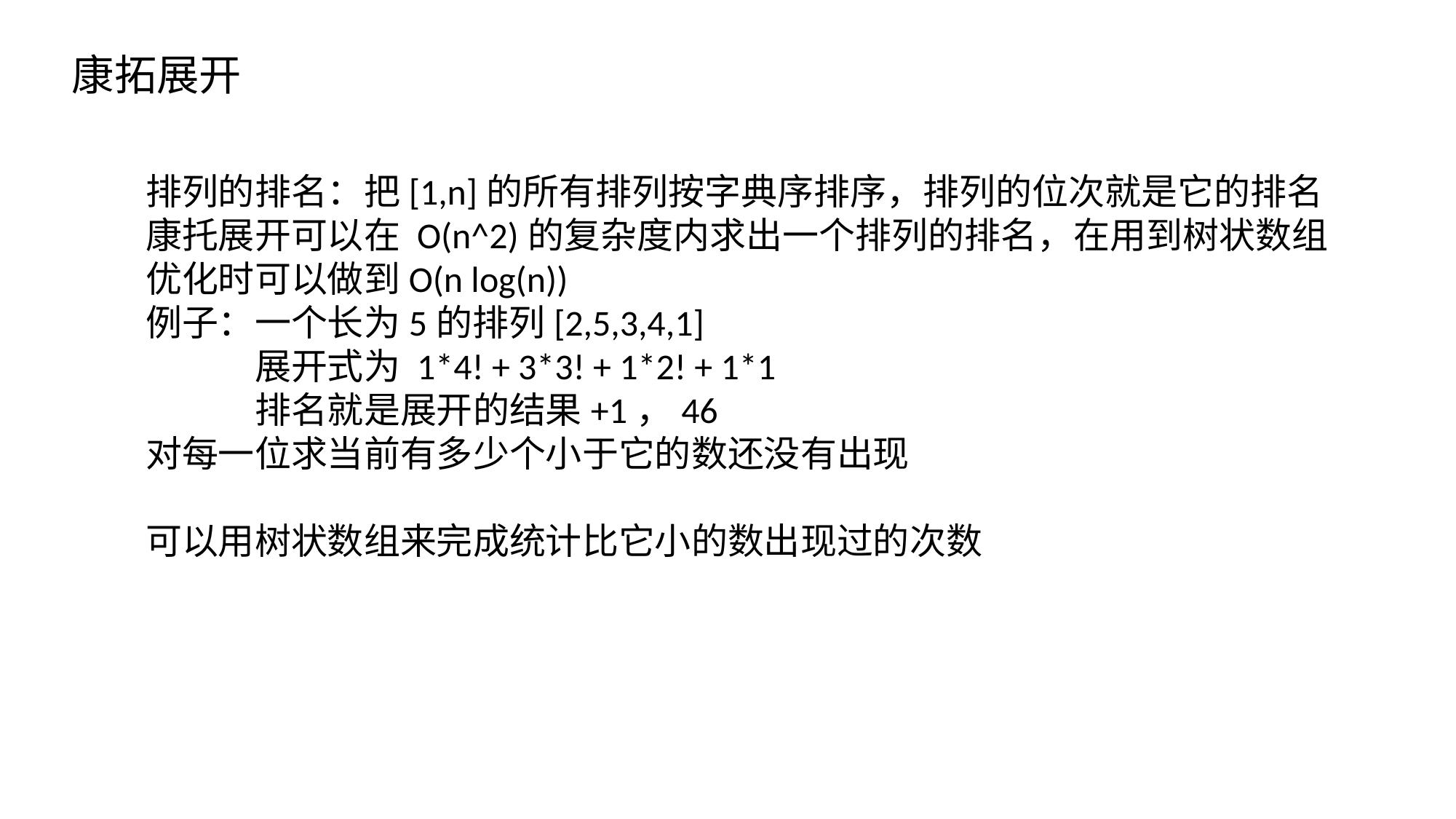

康拓展开
排列的排名：把[1,n]的所有排列按字典序排序，排列的位次就是它的排名
康托展开可以在 O(n^2)的复杂度内求出一个排列的排名，在用到树状数组优化时可以做到O(n log(n))
例子：一个长为5的排列[2,5,3,4,1]
	展开式为 1*4! + 3*3! + 1*2! + 1*1
	排名就是展开的结果+1，46
对每一位求当前有多少个小于它的数还没有出现

可以用树状数组来完成统计比它小的数出现过的次数